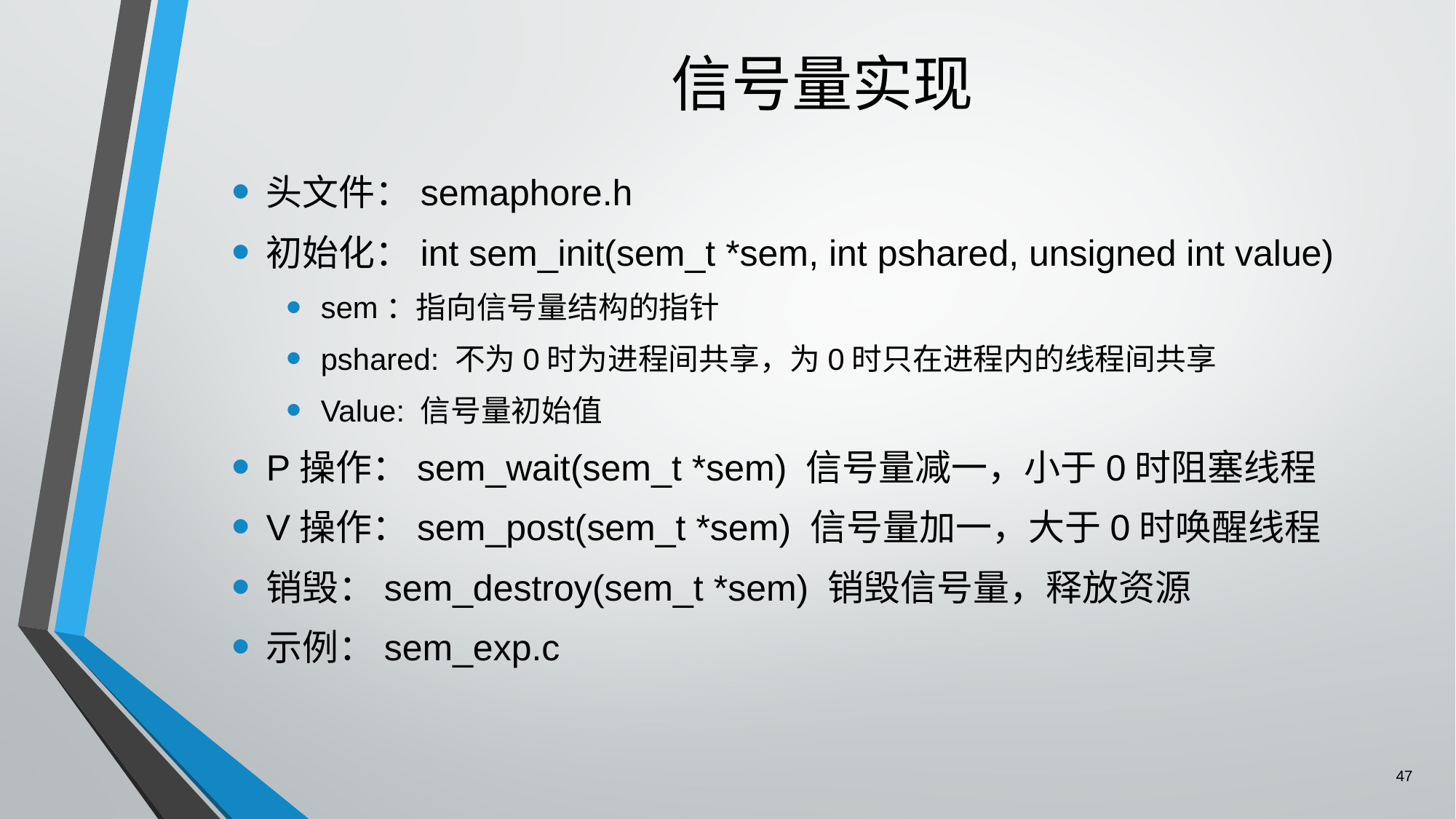

# 信号量实现
头文件：semaphore.h
初始化：int sem_init(sem_t *sem, int pshared, unsigned int value)
sem：指向信号量结构的指针
pshared: 不为0时为进程间共享，为0时只在进程内的线程间共享
Value: 信号量初始值
P操作：sem_wait(sem_t *sem) 信号量减一，小于0时阻塞线程
V操作：sem_post(sem_t *sem) 信号量加一，大于0时唤醒线程
销毁：sem_destroy(sem_t *sem) 销毁信号量，释放资源
示例：sem_exp.c

47